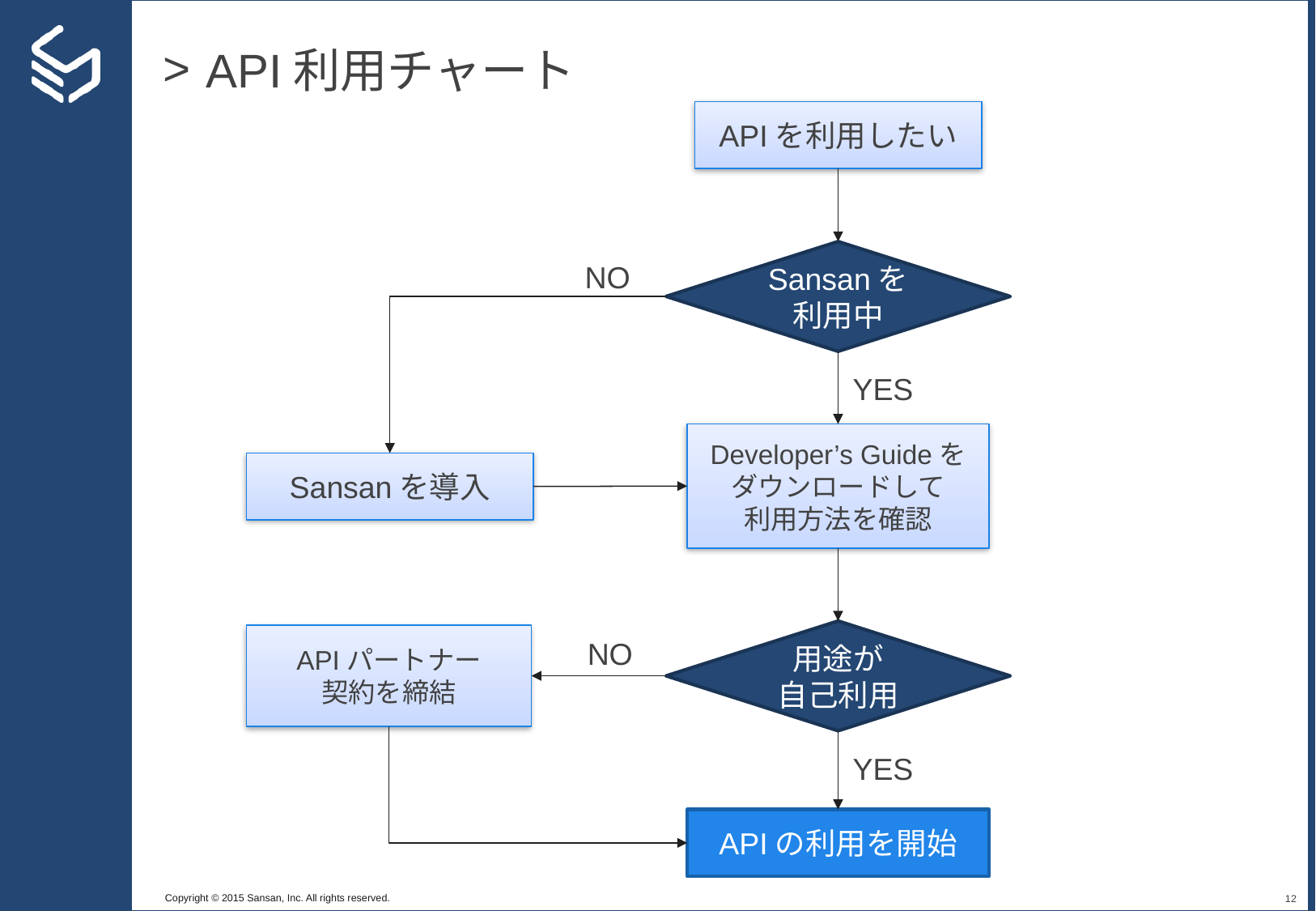

# API利用チャート
APIを利用したい
NO
Sansanを利用中
YES
Developer’s Guideをダウンロードして
利用方法を確認
Sansanを導入
NO
用途が
自己利用
APIパートナー
契約を締結
YES
APIの利用を開始
12